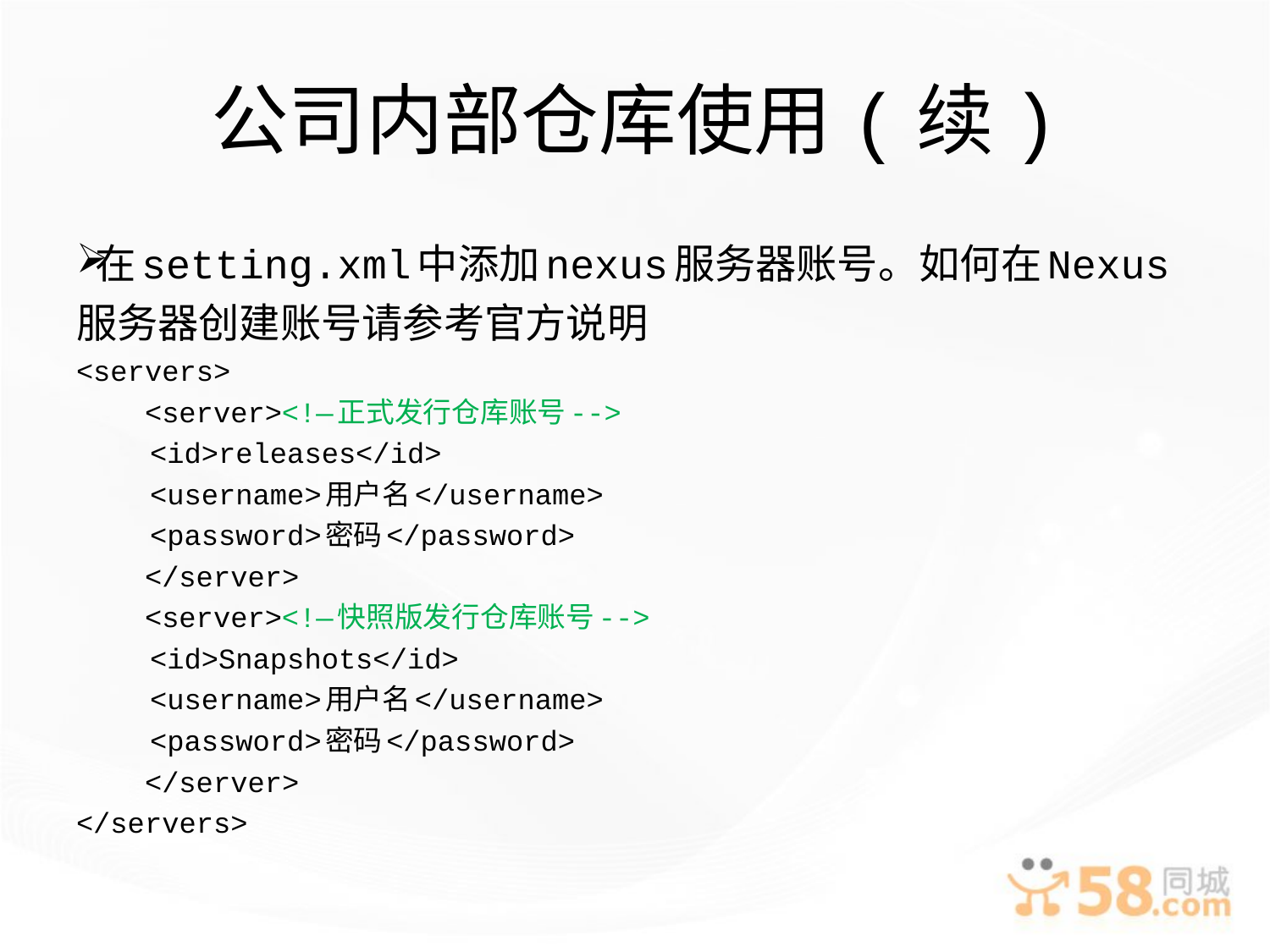

# 公司内部仓库使用(续)
在setting.xml中添加nexus服务器账号。如何在Nexus服务器创建账号请参考官方说明
<servers>
    <server><!—正式发行仓库账号-->
    	<id>releases</id>
    	<username>用户名</username>
    	<password>密码</password>
    </server>
    <server><!—快照版发行仓库账号-->
    	<id>Snapshots</id>
 	<username>用户名</username>
    	<password>密码</password>
    </server>
</servers>